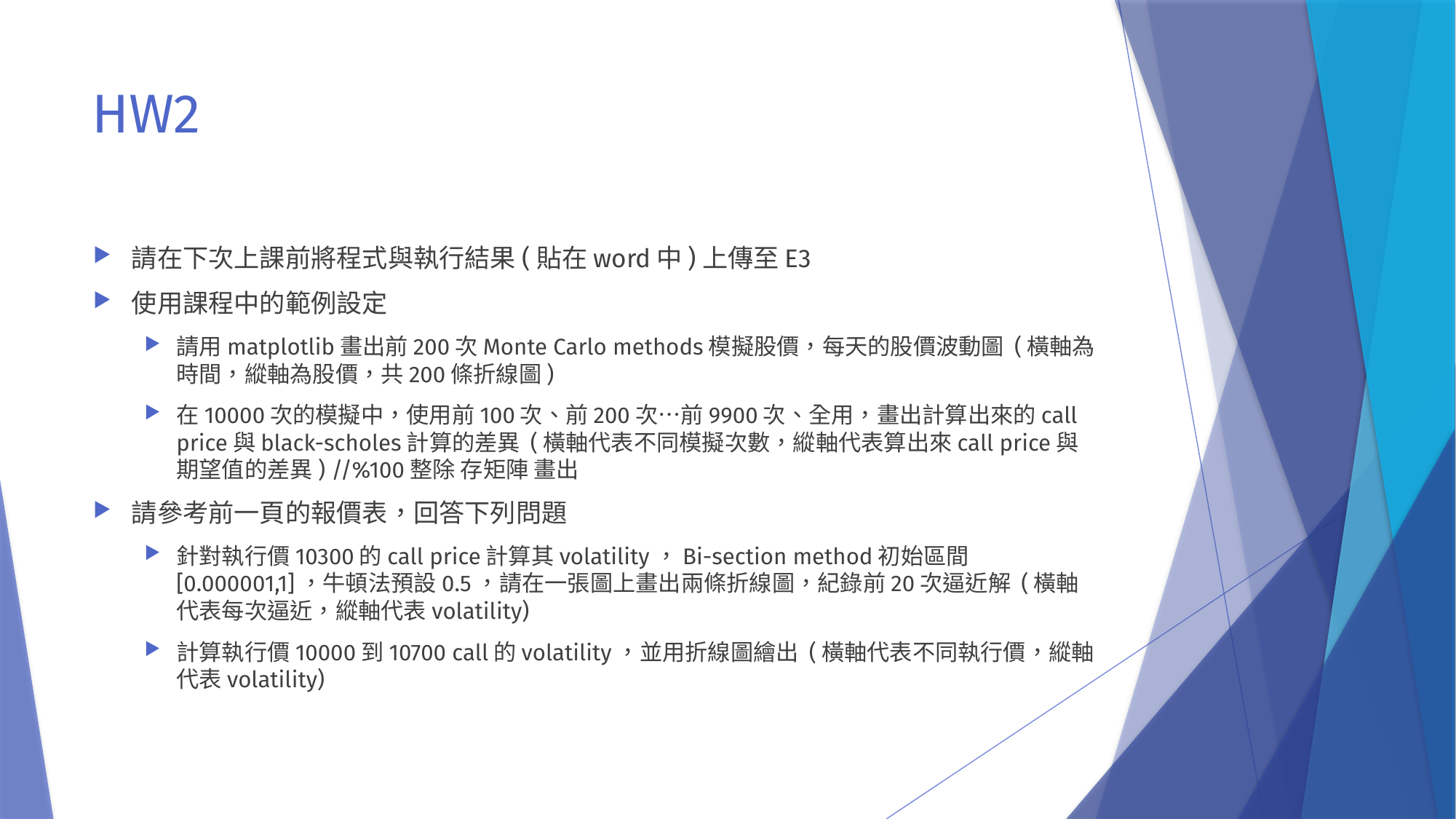

# HW2
請在下次上課前將程式與執行結果(貼在word中)上傳至E3
使用課程中的範例設定
請用matplotlib畫出前200次Monte Carlo methods模擬股價，每天的股價波動圖 (橫軸為時間，縱軸為股價，共200條折線圖)
在10000次的模擬中，使用前100次、前200次…前9900次、全用，畫出計算出來的call price與black-scholes計算的差異 (橫軸代表不同模擬次數，縱軸代表算出來call price與期望值的差異) //%100整除 存矩陣 畫出
請參考前一頁的報價表，回答下列問題
針對執行價10300的call price計算其volatility，Bi-section method初始區間[0.000001,1]，牛頓法預設0.5，請在一張圖上畫出兩條折線圖，紀錄前20次逼近解 (橫軸代表每次逼近，縱軸代表volatility)
計算執行價10000到10700 call的volatility，並用折線圖繪出 (橫軸代表不同執行價，縱軸代表volatility)